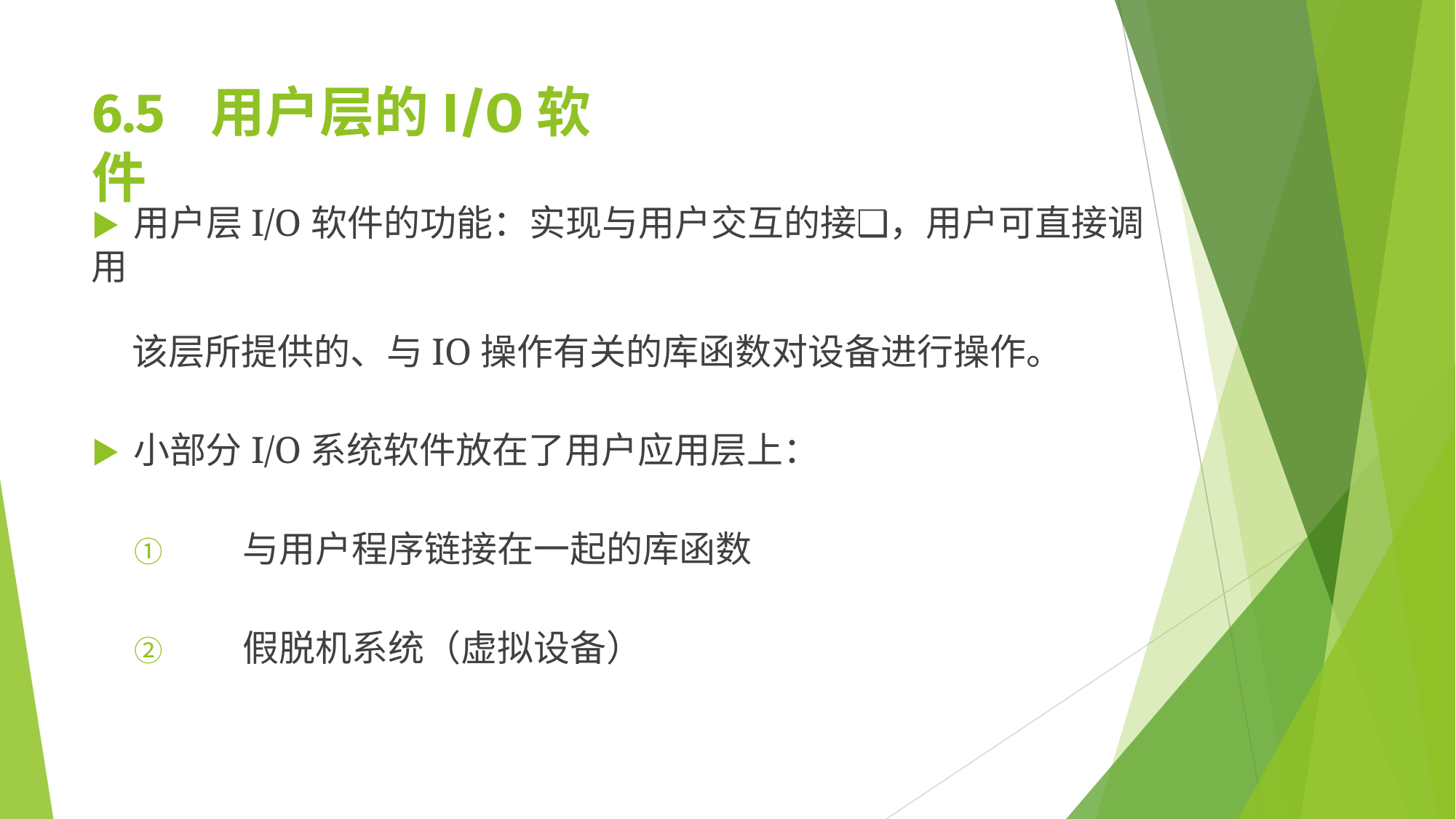

# 6.5	用户层的I/O软件
▶	用户层I/O软件的功能：实现与用户交互的接❑，用户可直接调用

该层所提供的、与IO操作有关的库函数对设备进行操作。

▶	小部分I/O系统软件放在了用户应用层上：

①	与用户程序链接在一起的库函数

②	假脱机系统（虚拟设备）